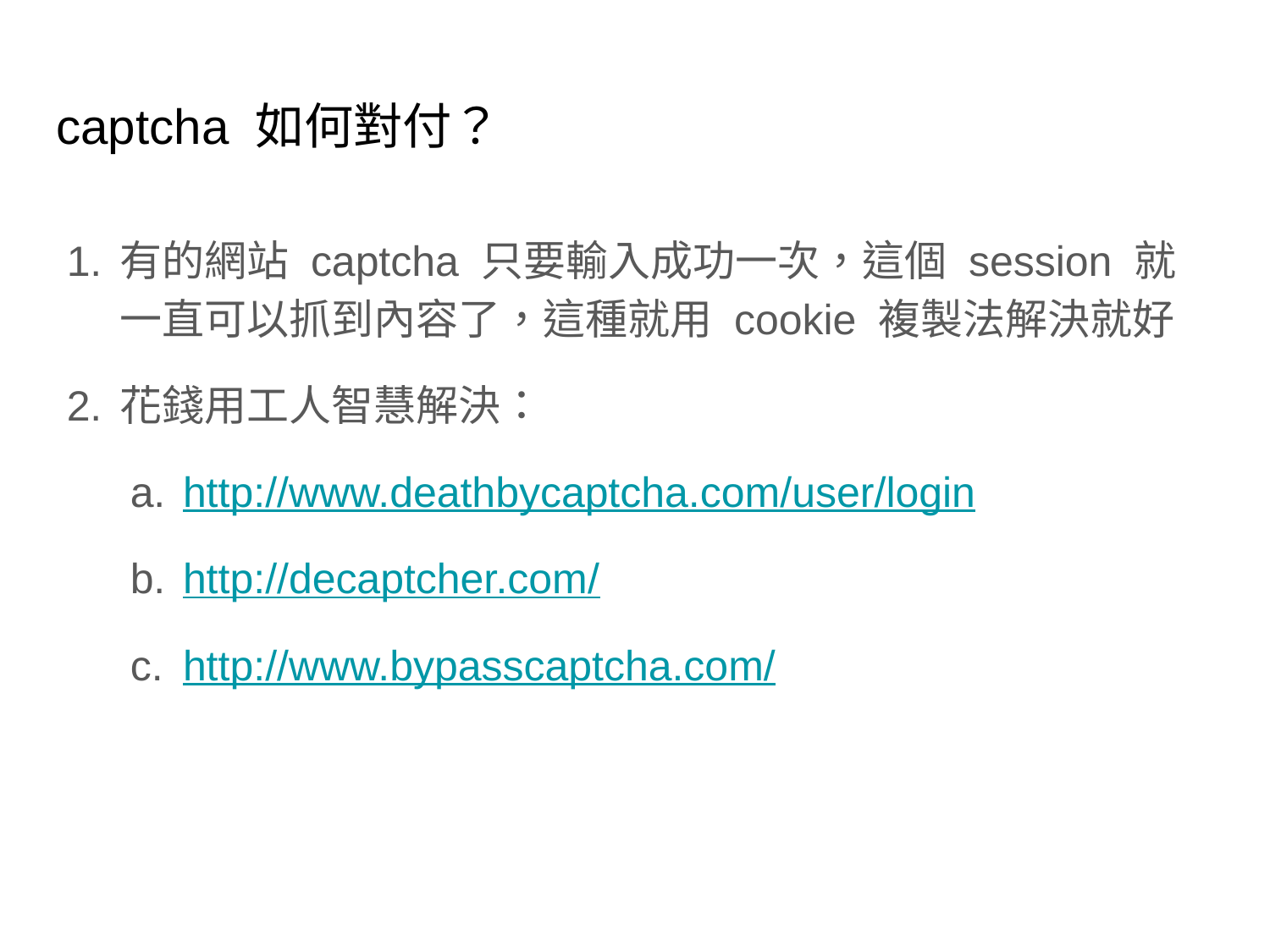

# captcha 如何對付？
有的網站 captcha 只要輸入成功一次，這個 session 就一直可以抓到內容了，這種就用 cookie 複製法解決就好
花錢用工人智慧解決：
http://www.deathbycaptcha.com/user/login
http://decaptcher.com/
http://www.bypasscaptcha.com/